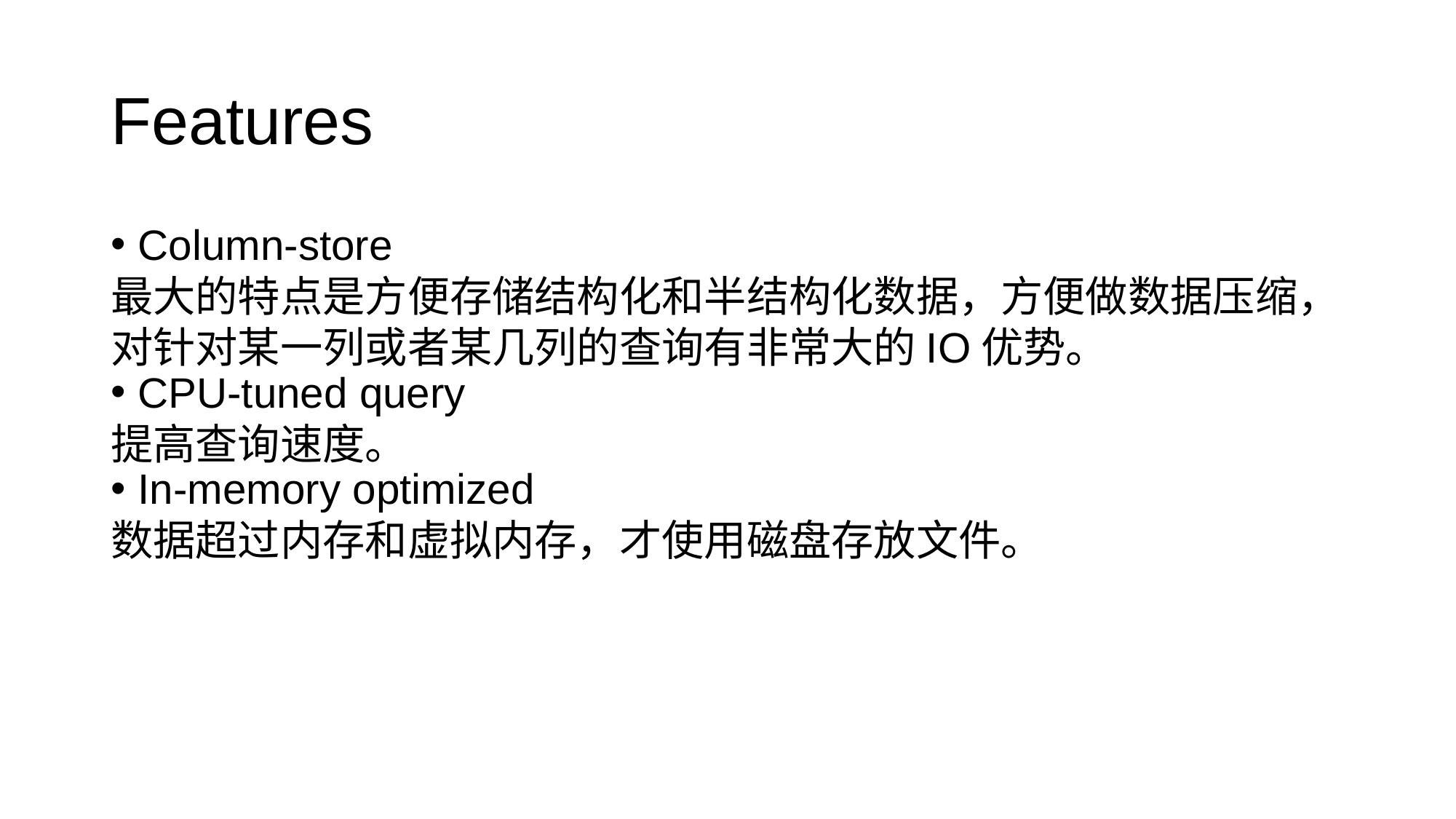

Features
Column-store
最大的特点是方便存储结构化和半结构化数据，方便做数据压缩，对针对某一列或者某几列的查询有非常大的IO优势。
CPU-tuned query
提高查询速度。
In-memory optimized
数据超过内存和虚拟内存，才使用磁盘存放文件。